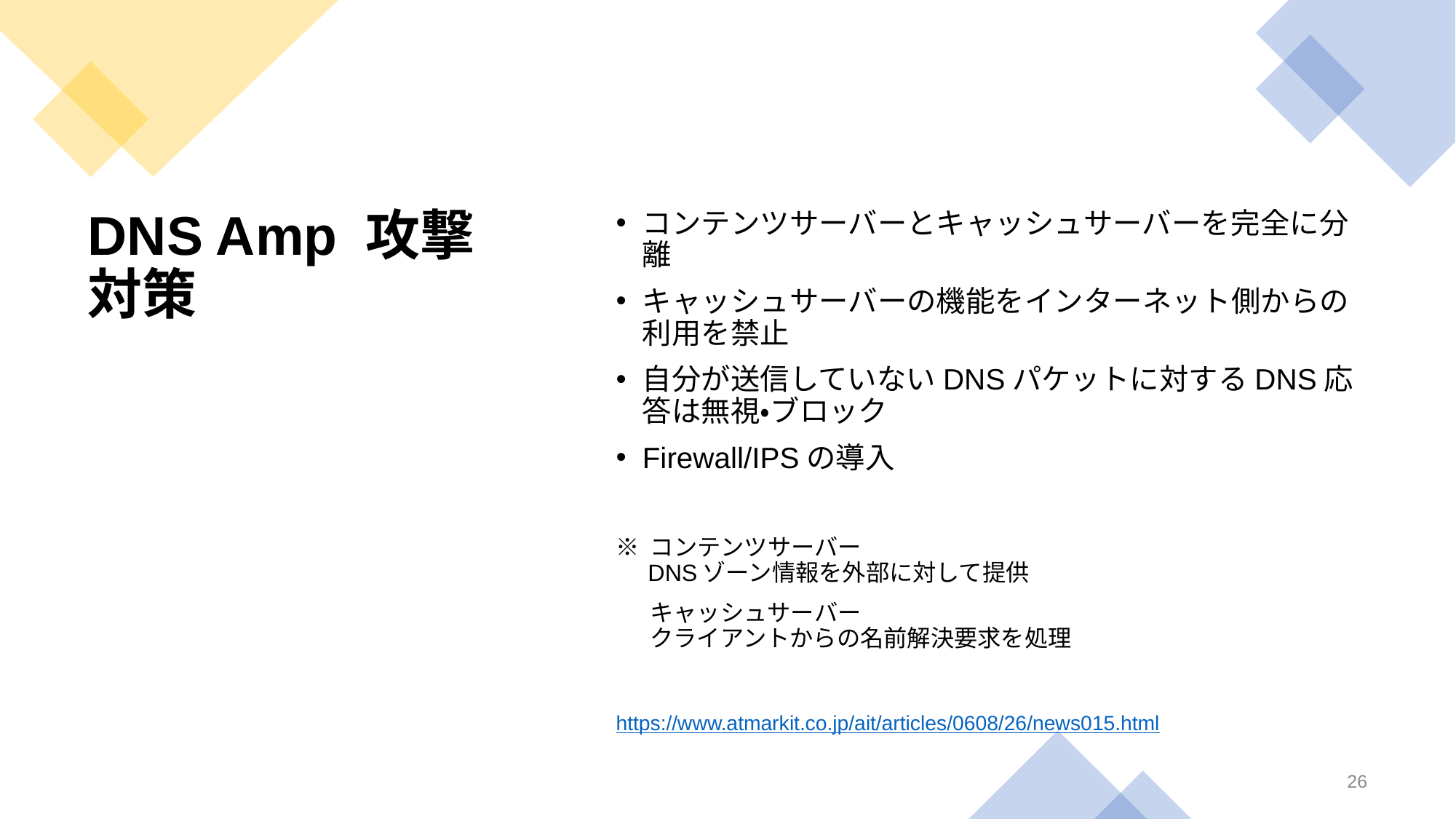

コンテンツサーバーとキャッシュサーバーを完全に分離
キャッシュサーバーの機能をインターネット側からの利用を禁止
自分が送信していないDNSパケットに対するDNS応答は無視・ブロック
Firewall/IPSの導入

※ コンテンツサーバー
     DNSゾーン情報を外部に対して提供
　  キャッシュサーバー
　  クライアントからの名前解決要求を処理

https://www.atmarkit.co.jp/ait/articles/0608/26/news015.html
# DNS Amp 攻撃 対策

26